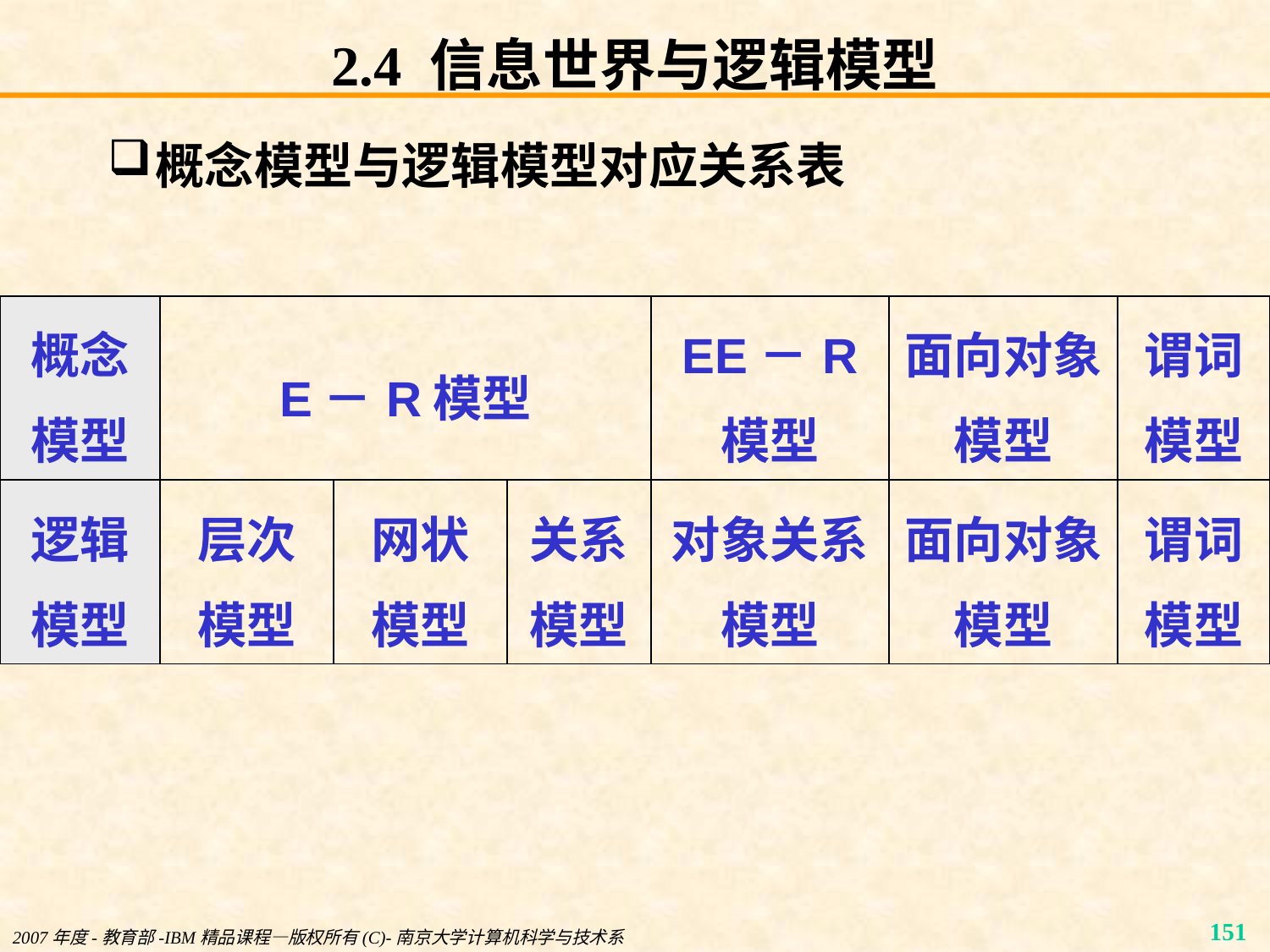

# 2.4 信息世界与逻辑模型
概念模型与逻辑模型对应关系表
| 概念 模型 | E－R模型 |  |  | EE－R 模型 | 面向对象 模型 | 谓词 模型 |
| --- | --- | --- | --- | --- | --- | --- |
| 逻辑 模型 | 层次 模型 | 网状 模型 | 关系 模型 | 对象关系 模型 | 面向对象 模型 | 谓词 模型 |
151
2007年度-教育部-IBM精品课程—版权所有(C)-南京大学计算机科学与技术系